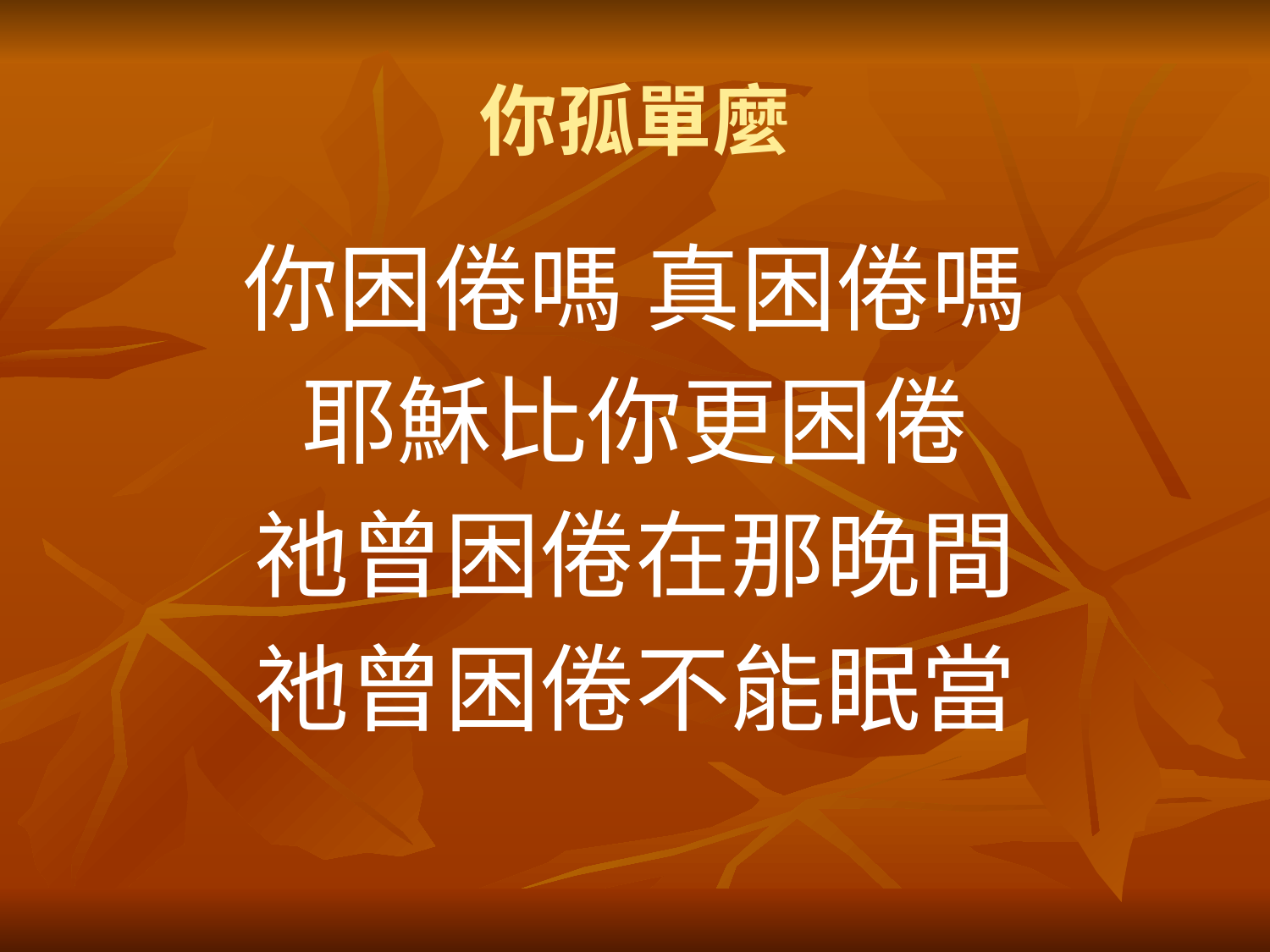

# 你孤單麼
你困倦嗎 真困倦嗎
耶穌比你更困倦
祂曾困倦在那晚間
祂曾困倦不能眠當